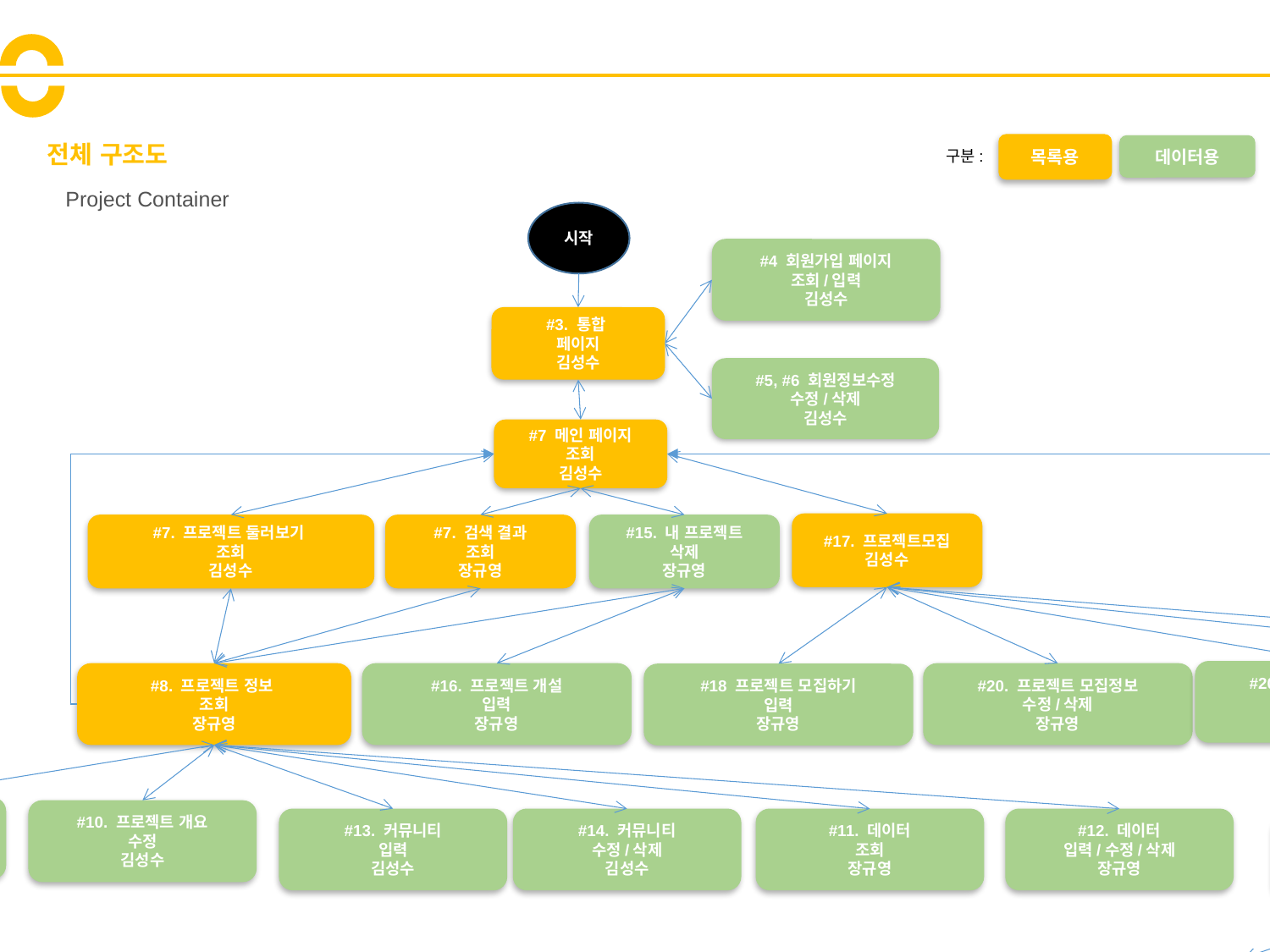

목록용
데이터용
# 전체 구조도
구분:
Project Container
시작
#4 회원가입 페이지
조회/입력
김성수
#3. 통합
페이지
김성수
#5, #6 회원정보수정
수정/삭제
김성수
#7 메인 페이지
조회
김성수
#17. 프로젝트모집
김성수
#7. 검색 결과
조회
장규영
#15. 내 프로젝트
삭제
장규영
#7. 프로젝트 둘러보기
조회
김성수
#20. 프로젝트 모집개요
수정/삭제
장규영
#19  #23 프로젝트
 모집 정보
장규영
#20. 프로젝트 모집정보
수정/삭제
장규영
#22. 참여신청
조회
장규영
#8. 프로젝트 정보
조회
장규영
#16. 프로젝트 개설
입력
장규영
#18 프로젝트 모집하기
입력
장규영
#9. 프로젝트 정보
수정
김성수
#10. 프로젝트 개요
수정
김성수
#14. 커뮤니티
수정/삭제
김성수
#11. 데이터
조회
장규영
#12. 데이터
입력/수정/삭제
장규영
#13. 커뮤니티
입력
김성수
#23. 참여신청서
 작성 입력
장규영
#24. 참여 신청서 등록
수정/삭제
장규영
#25. 프로젝트 모집 정보
조회
장규영
#26. 참여신청정보
조회
장규영